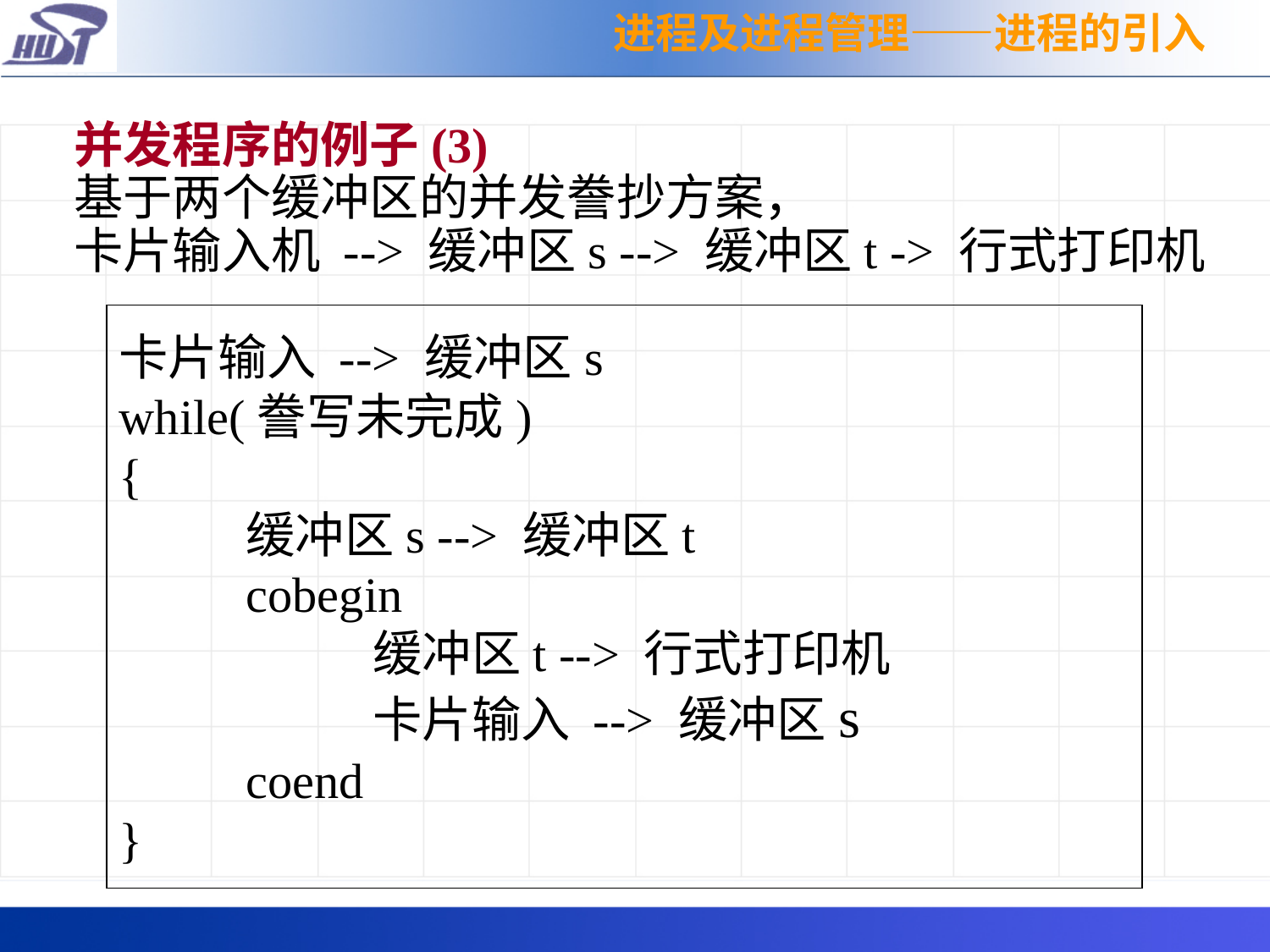

进程及进程管理——进程的引入
并发程序的例子(3)
基于两个缓冲区的并发誊抄方案，
卡片输入机 --> 缓冲区s --> 缓冲区t -> 行式打印机
卡片输入 --> 缓冲区s
while(誊写未完成)
{
	缓冲区s --> 缓冲区t
	cobegin
		缓冲区t --> 行式打印机
		卡片输入 --> 缓冲区s
	coend
}